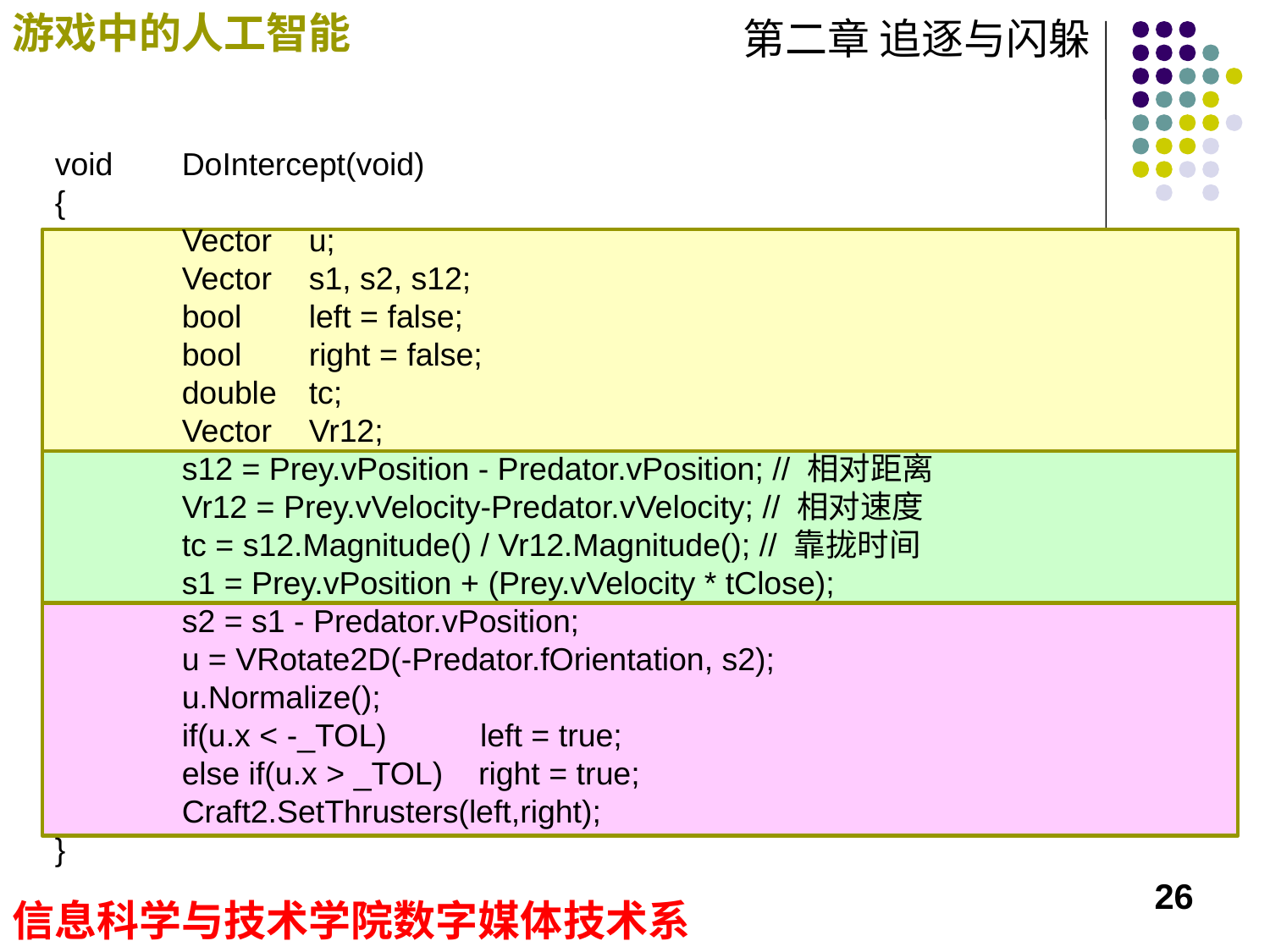

void	DoIntercept(void)
{
	Vector	u;
	Vector	s1, s2, s12;
	bool	left = false;
	bool	right = false;
	double	tc;
	Vector	Vr12;
	s12 = Prey.vPosition - Predator.vPosition; // 相对距离
	Vr12 = Prey.vVelocity-Predator.vVelocity; // 相对速度
	tc = s12.Magnitude() / Vr12.Magnitude(); // 靠拢时间
	s1 = Prey.vPosition + (Prey.vVelocity * tClose);
	s2 = s1 - Predator.vPosition;
	u = VRotate2D(-Predator.fOrientation, s2);
	u.Normalize();
	if(u.x < -_TOL)  	     left = true;
	else if(u.x > _TOL)    right = true;
	Craft2.SetThrusters(left,right);
}

26